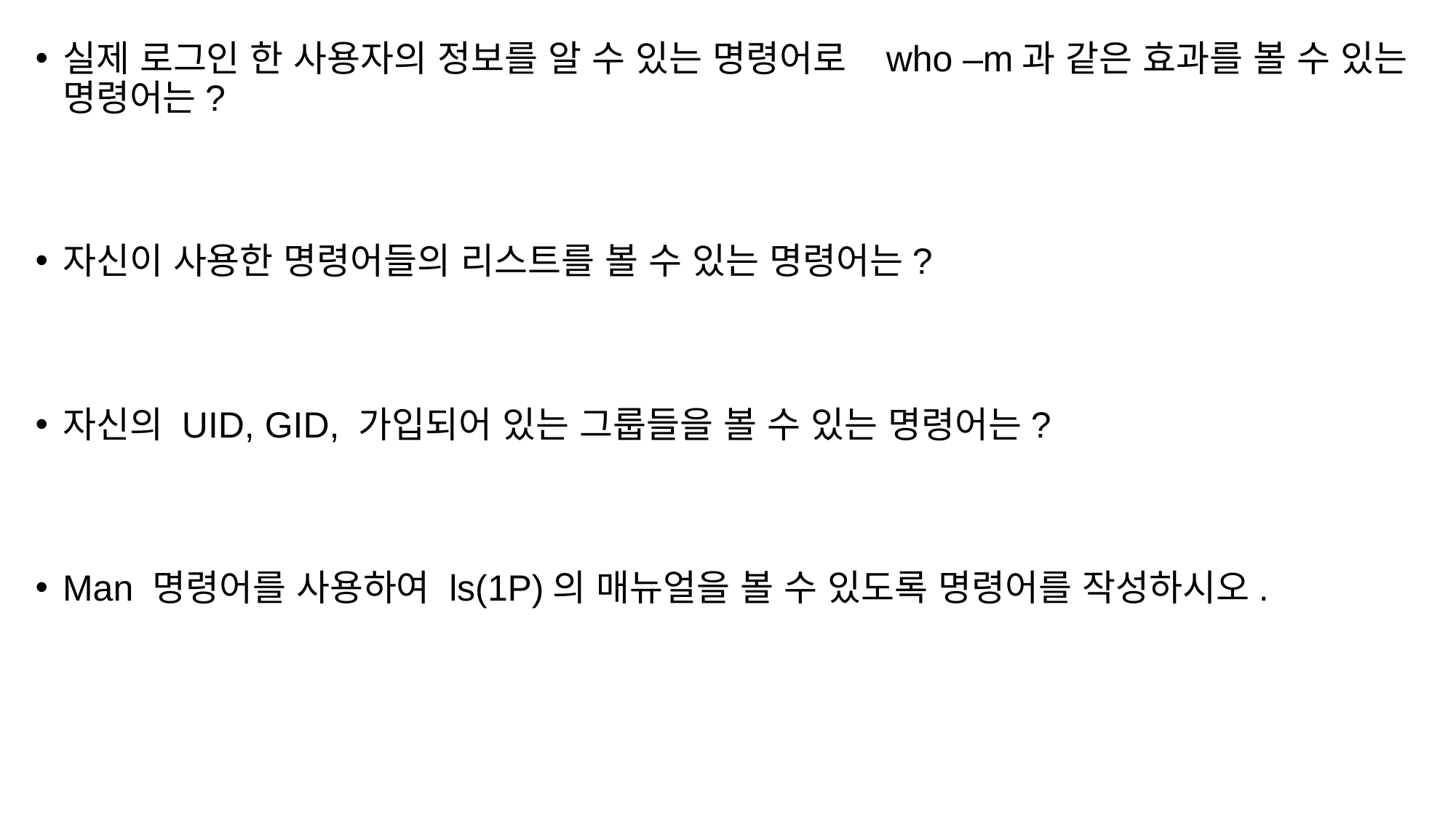

실제 로그인 한 사용자의 정보를 알 수 있는 명령어로   who –m과 같은 효과를 볼 수 있는 명령어는?

자신이 사용한 명령어들의 리스트를 볼 수 있는 명령어는?

자신의 UID, GID, 가입되어 있는 그룹들을 볼 수 있는 명령어는?

Man 명령어를 사용하여 ls(1P)의 매뉴얼을 볼 수 있도록 명령어를 작성하시오.